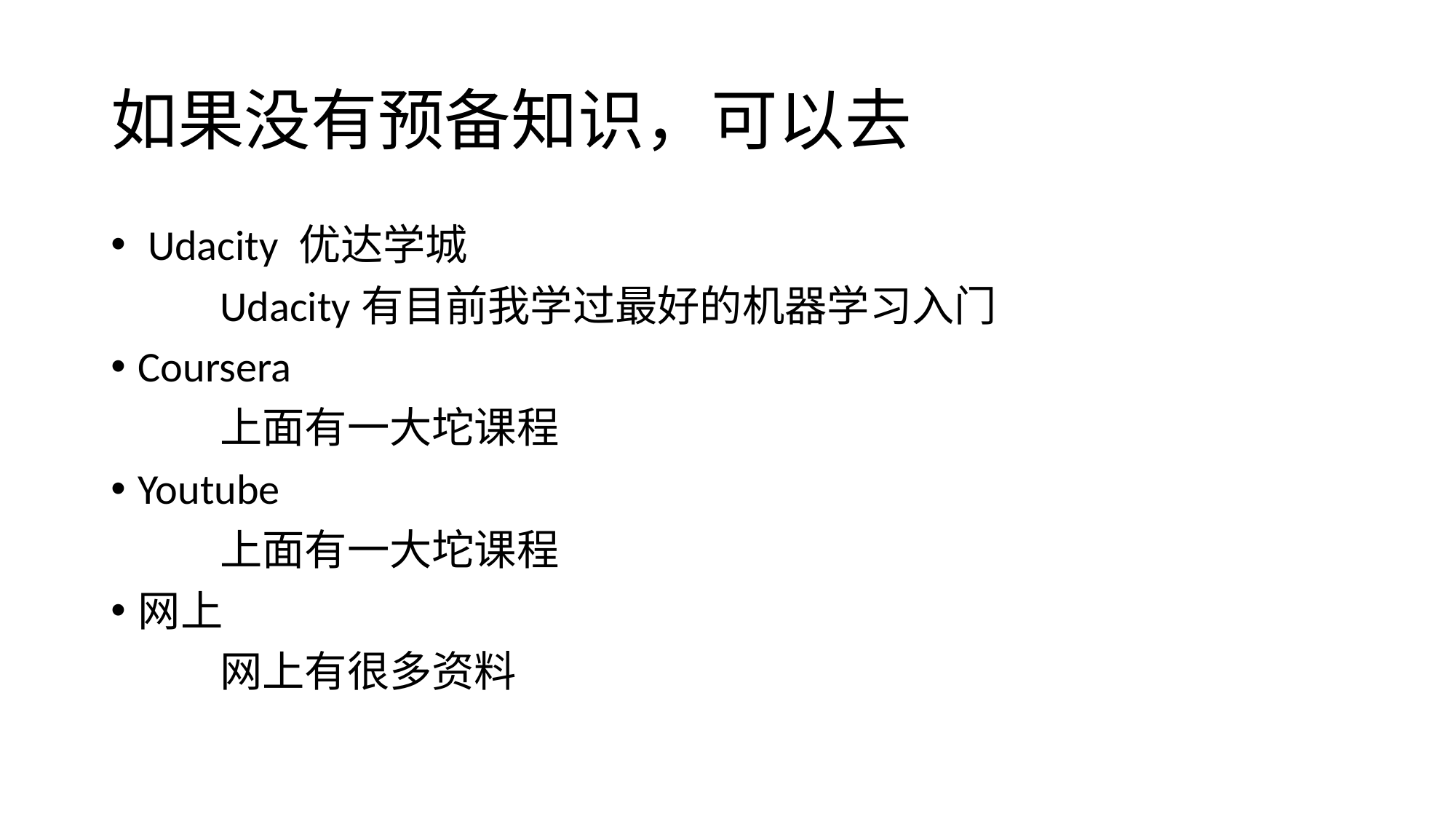

# 如果没有预备知识，可以去
 Udacity 优达学城
	Udacity有目前我学过最好的机器学习入门
Coursera
	上面有一大坨课程
Youtube
	上面有一大坨课程
网上
	网上有很多资料